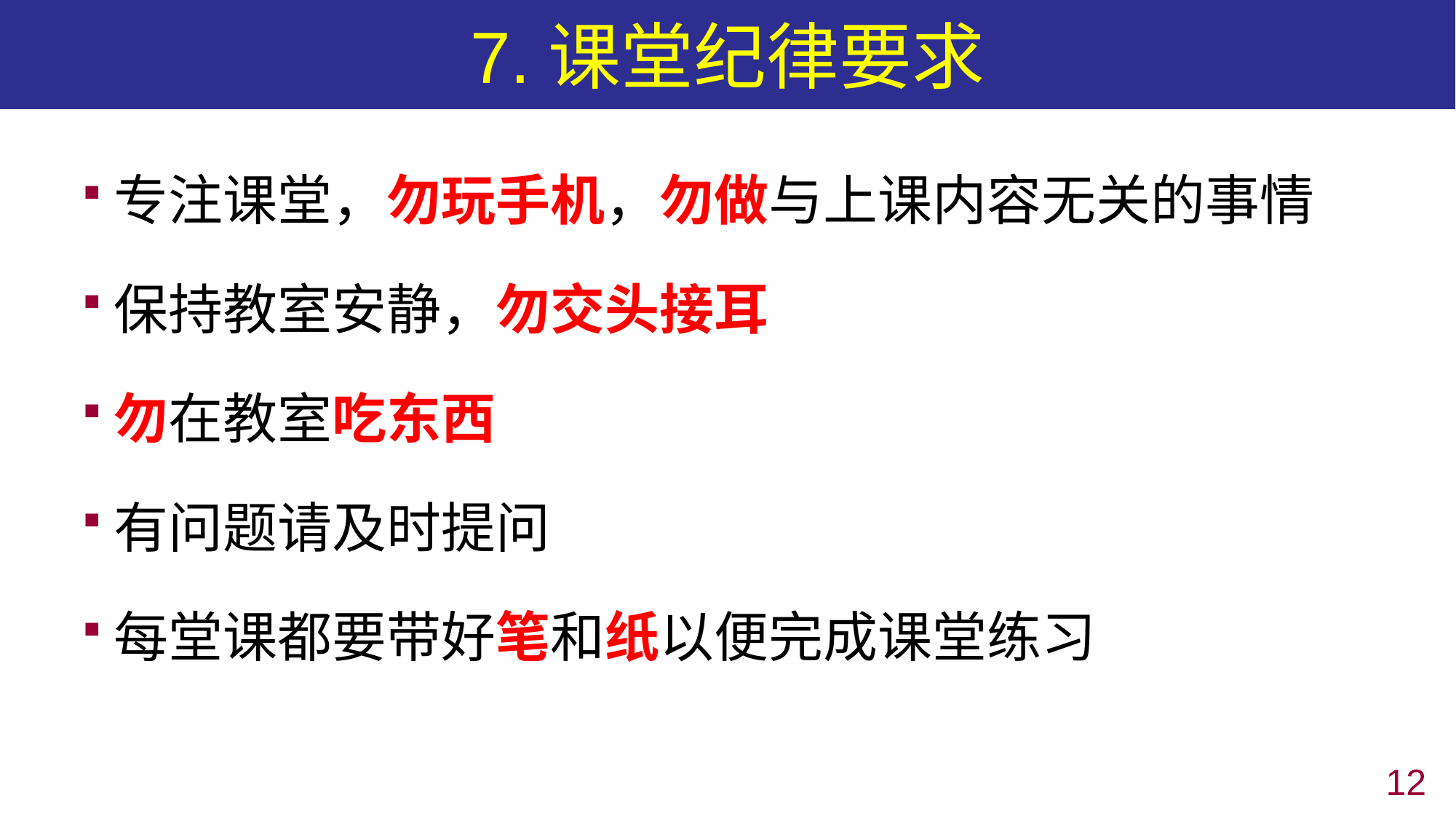

# 7.课堂纪律要求
专注课堂，勿玩手机，勿做与上课内容无关的事情
保持教室安静，勿交头接耳
勿在教室吃东西
有问题请及时提问
每堂课都要带好笔和纸以便完成课堂练习

12